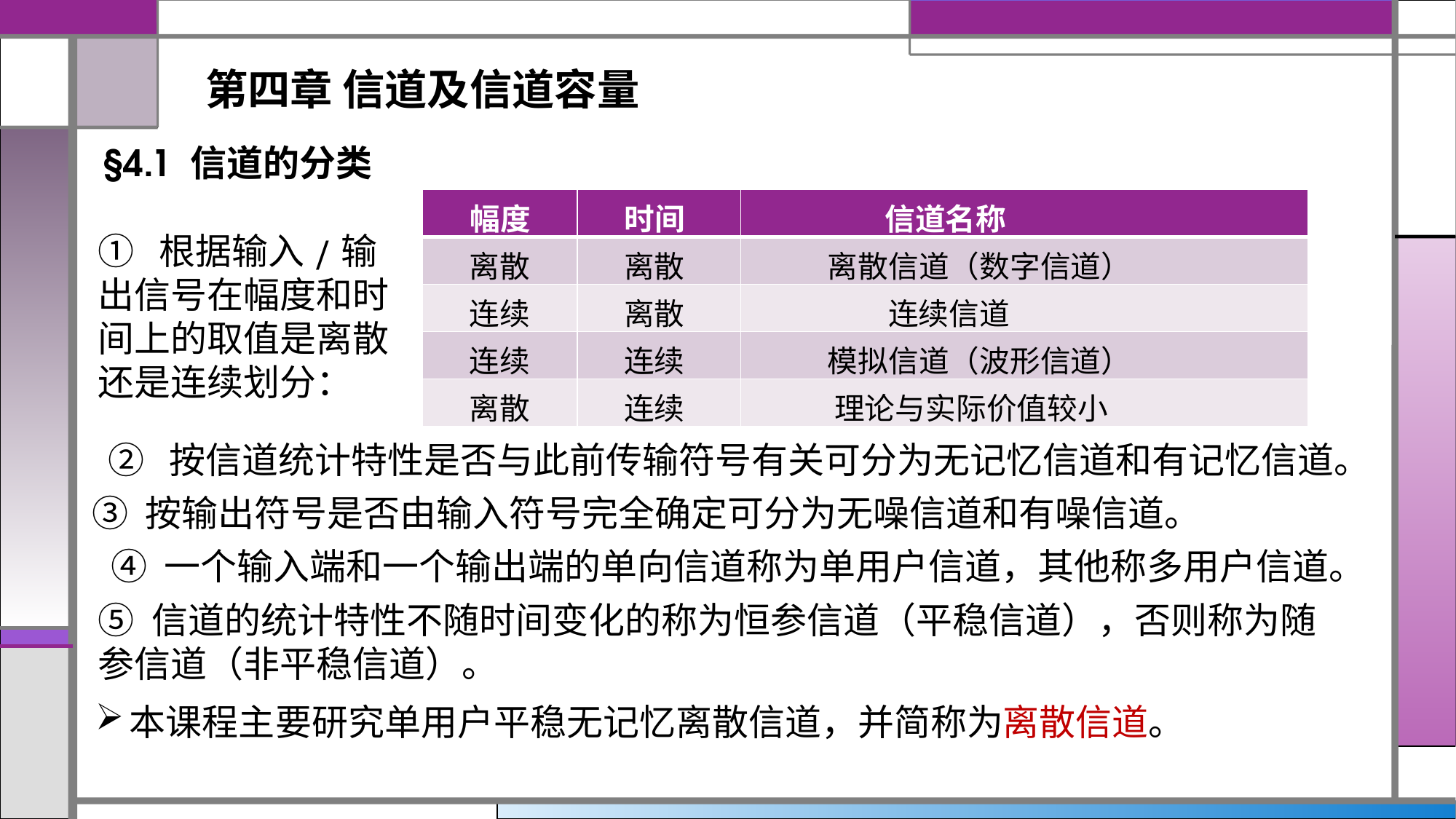

第四章 信道及信道容量
§4.1 信道的分类
| 幅度 | 时间 | 信道名称 |
| --- | --- | --- |
| 离散 | 离散 | 离散信道（数字信道） |
| 连续 | 离散 | 连续信道 |
| 连续 | 连续 | 模拟信道（波形信道） |
| 离散 | 连续 | 理论与实际价值较小 |
①  根据输入/输出信号在幅度和时间上的取值是离散还是连续划分：
②  按信道统计特性是否与此前传输符号有关可分为无记忆信道和有记忆信道。
③ 按输出符号是否由输入符号完全确定可分为无噪信道和有噪信道。
④ 一个输入端和一个输出端的单向信道称为单用户信道，其他称多用户信道。
⑤ 信道的统计特性不随时间变化的称为恒参信道（平稳信道），否则称为随参信道（非平稳信道）。
本课程主要研究单用户平稳无记忆离散信道，并简称为离散信道。